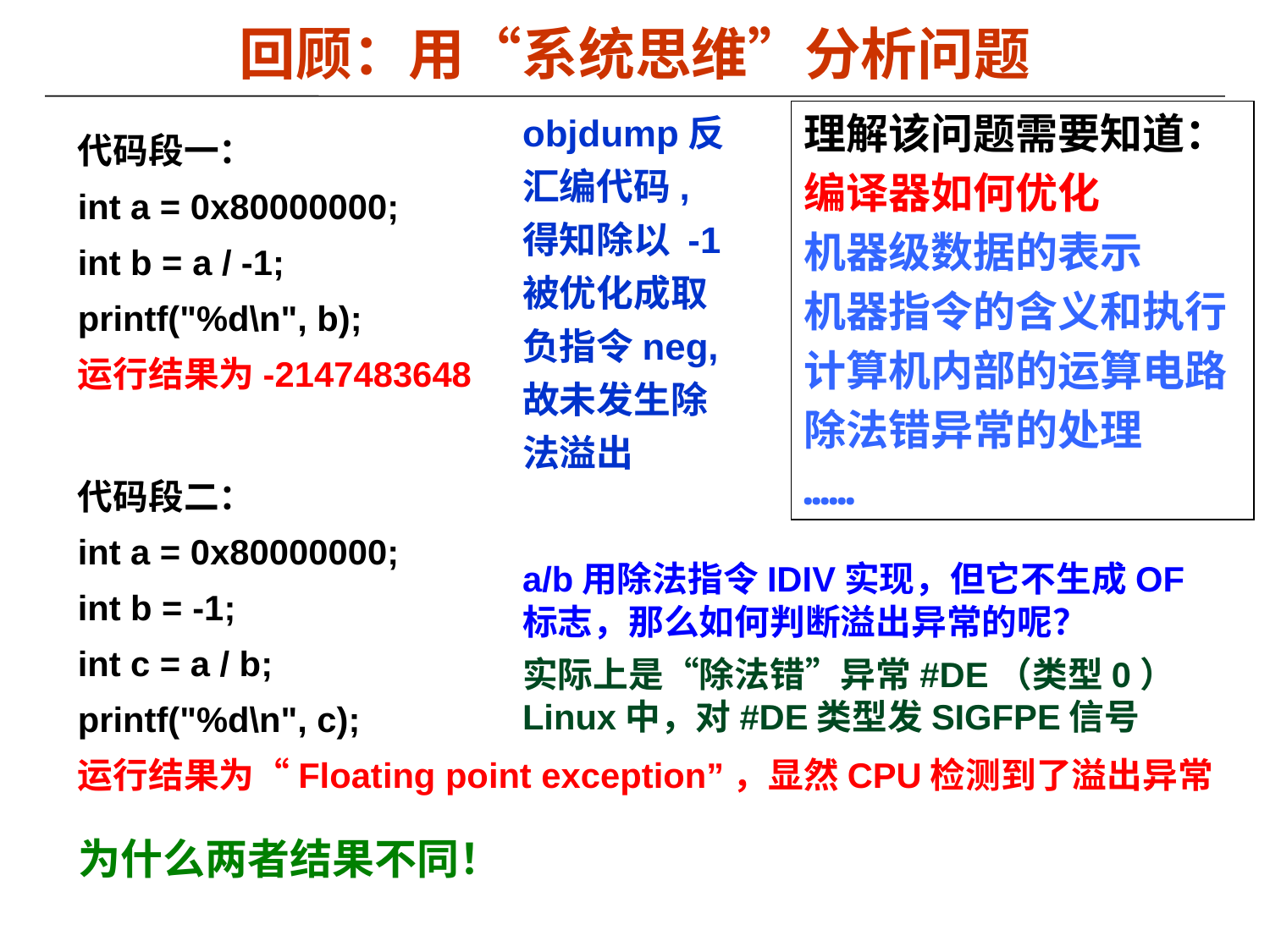

# 回顾：用“系统思维”分析问题
objdump反汇编代码, 得知除以 -1 被优化成取负指令neg, 故未发生除法溢出
理解该问题需要知道：
编译器如何优化
机器级数据的表示
机器指令的含义和执行
计算机内部的运算电路
除法错异常的处理
……
代码段一：
int a = 0x80000000;
int b = a / -1;
printf("%d\n", b);
运行结果为-2147483648

代码段二：
int a = 0x80000000;
int b = -1;
int c = a / b;
printf("%d\n", c);
运行结果为“Floating point exception”，显然CPU检测到了溢出异常
a/b用除法指令IDIV实现，但它不生成OF标志，那么如何判断溢出异常的呢？
实际上是“除法错”异常#DE（类型0）
Linux中，对#DE类型发SIGFPE信号
为什么两者结果不同！